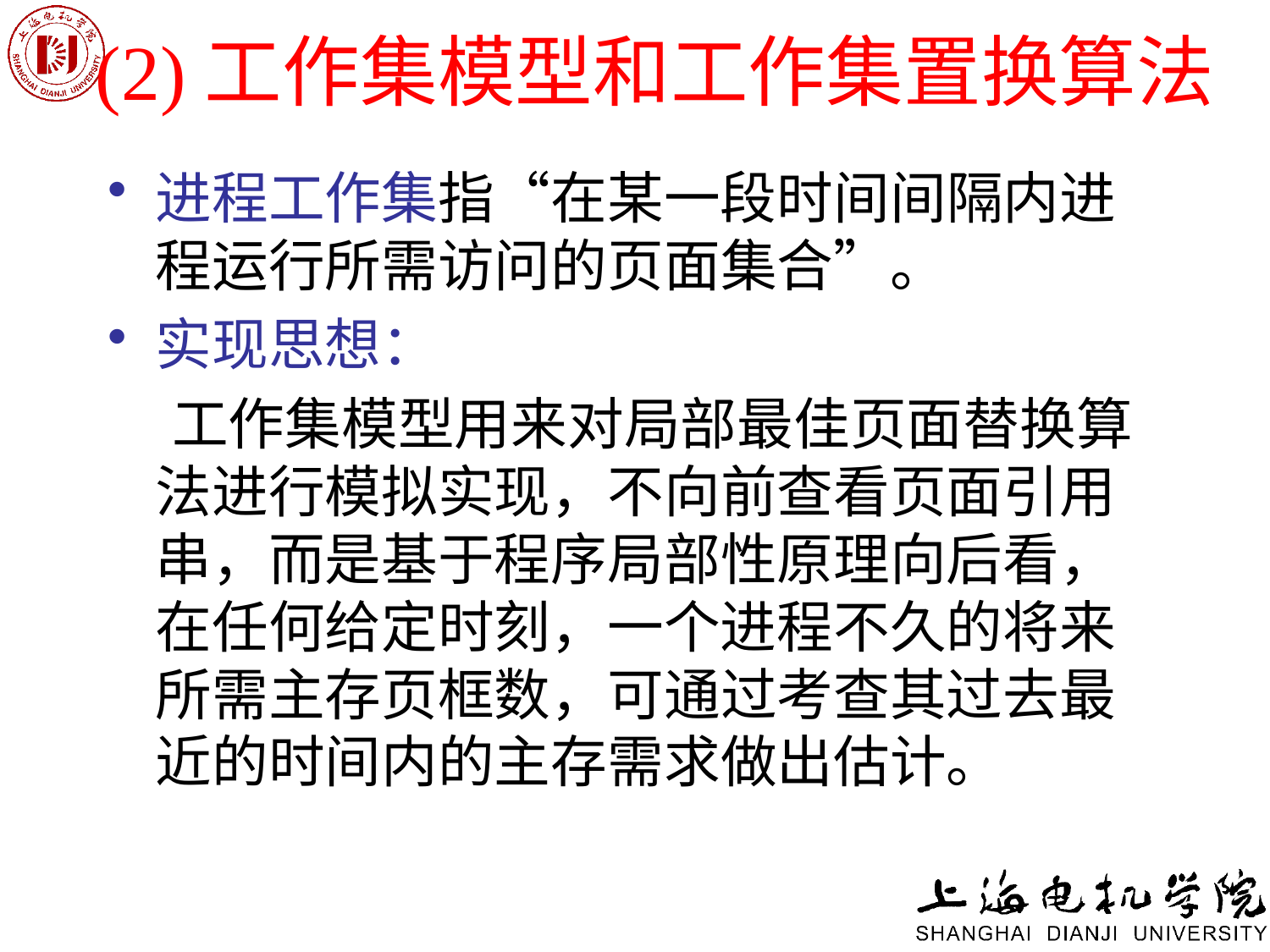

# (2)工作集模型和工作集置换算法
进程工作集指“在某一段时间间隔内进程运行所需访问的页面集合”。
实现思想：
    工作集模型用来对局部最佳页面替换算法进行模拟实现，不向前查看页面引用串，而是基于程序局部性原理向后看，在任何给定时刻，一个进程不久的将来所需主存页框数，可通过考查其过去最近的时间内的主存需求做出估计。